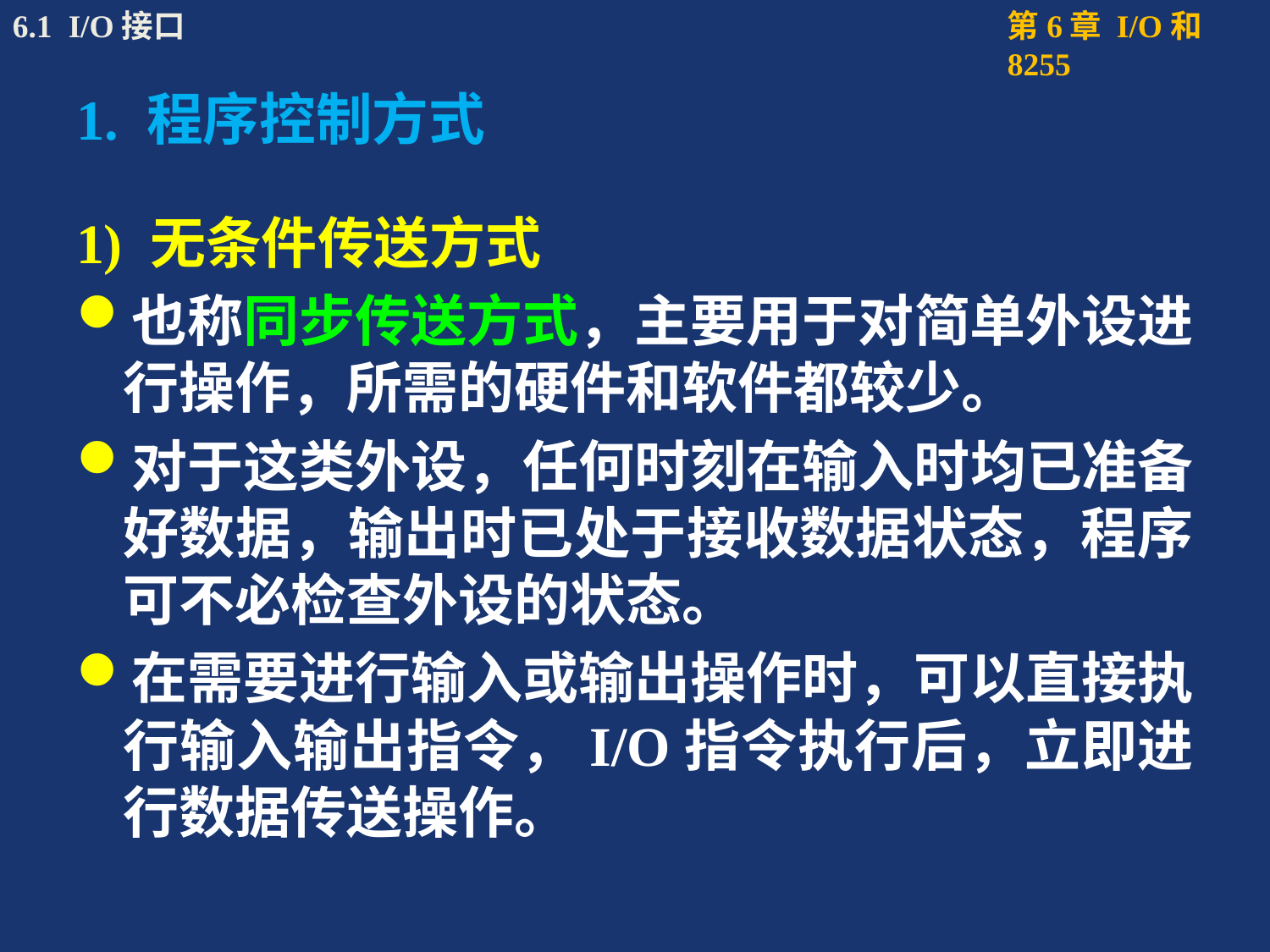

# 1. 程序控制方式
1) 无条件传送方式
也称同步传送方式，主要用于对简单外设进行操作，所需的硬件和软件都较少。
对于这类外设，任何时刻在输入时均已准备好数据，输出时已处于接收数据状态，程序可不必检查外设的状态。
在需要进行输入或输出操作时，可以直接执行输入输出指令，I/O指令执行后，立即进行数据传送操作。